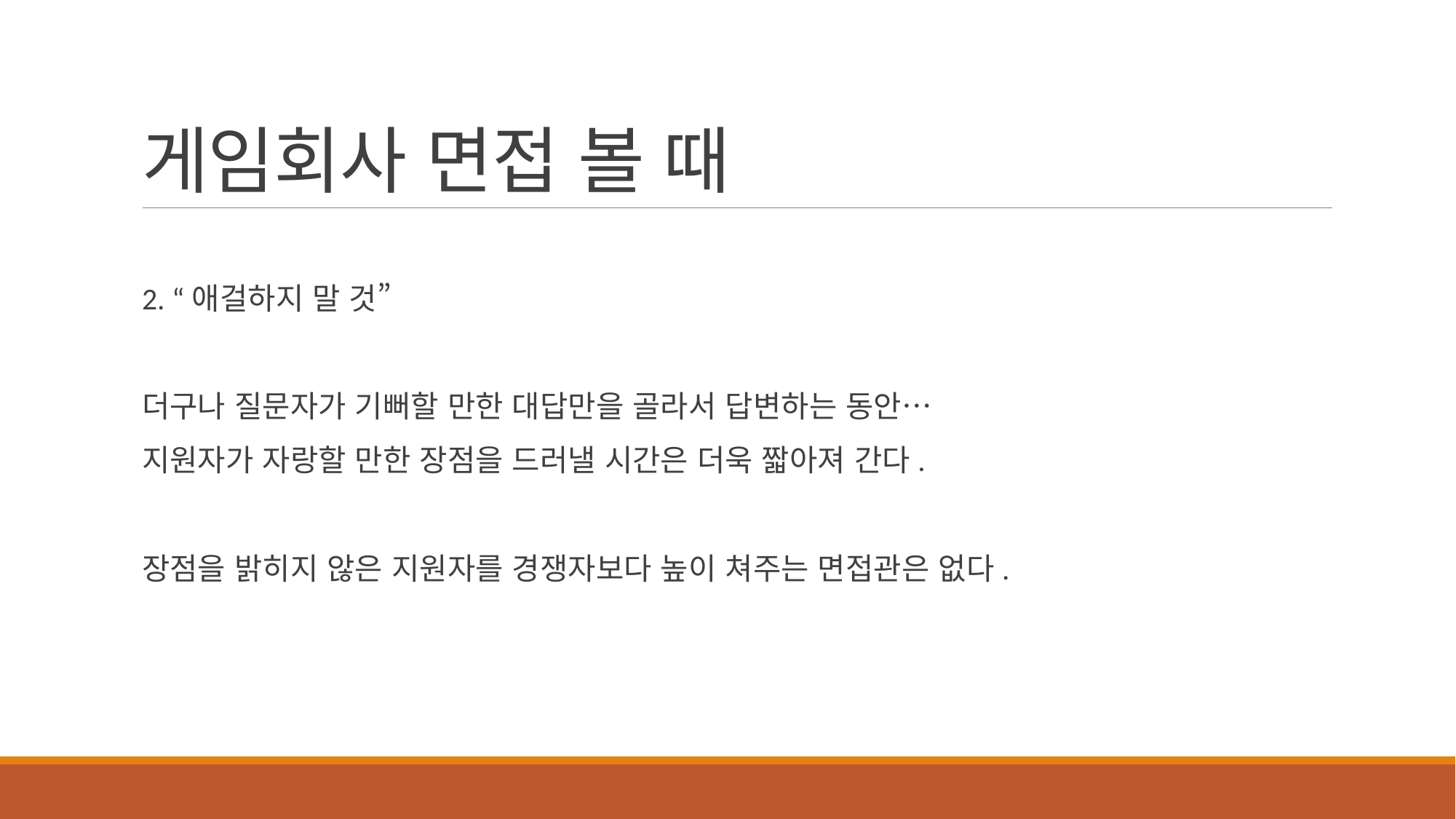

# 게임회사 면접 볼 때

2. “애걸하지 말 것”

더구나 질문자가 기뻐할 만한 대답만을 골라서 답변하는 동안…
지원자가 자랑할 만한 장점을 드러낼 시간은 더욱 짧아져 간다.

장점을 밝히지 않은 지원자를 경쟁자보다 높이 쳐주는 면접관은 없다.